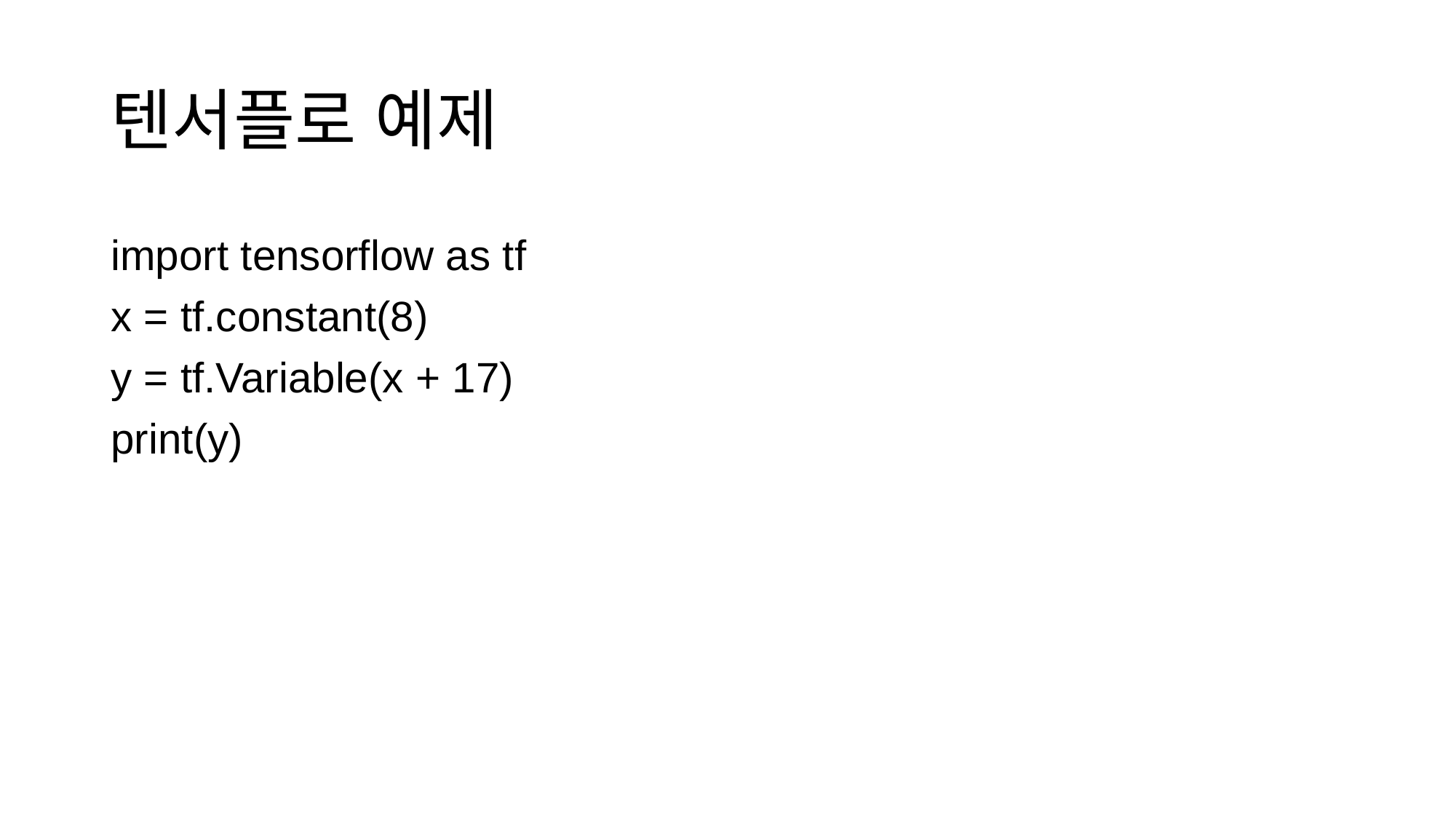

# 텐서플로 예제
import tensorflow as tf
x = tf.constant(8)
y = tf.Variable(x + 17)
print(y)